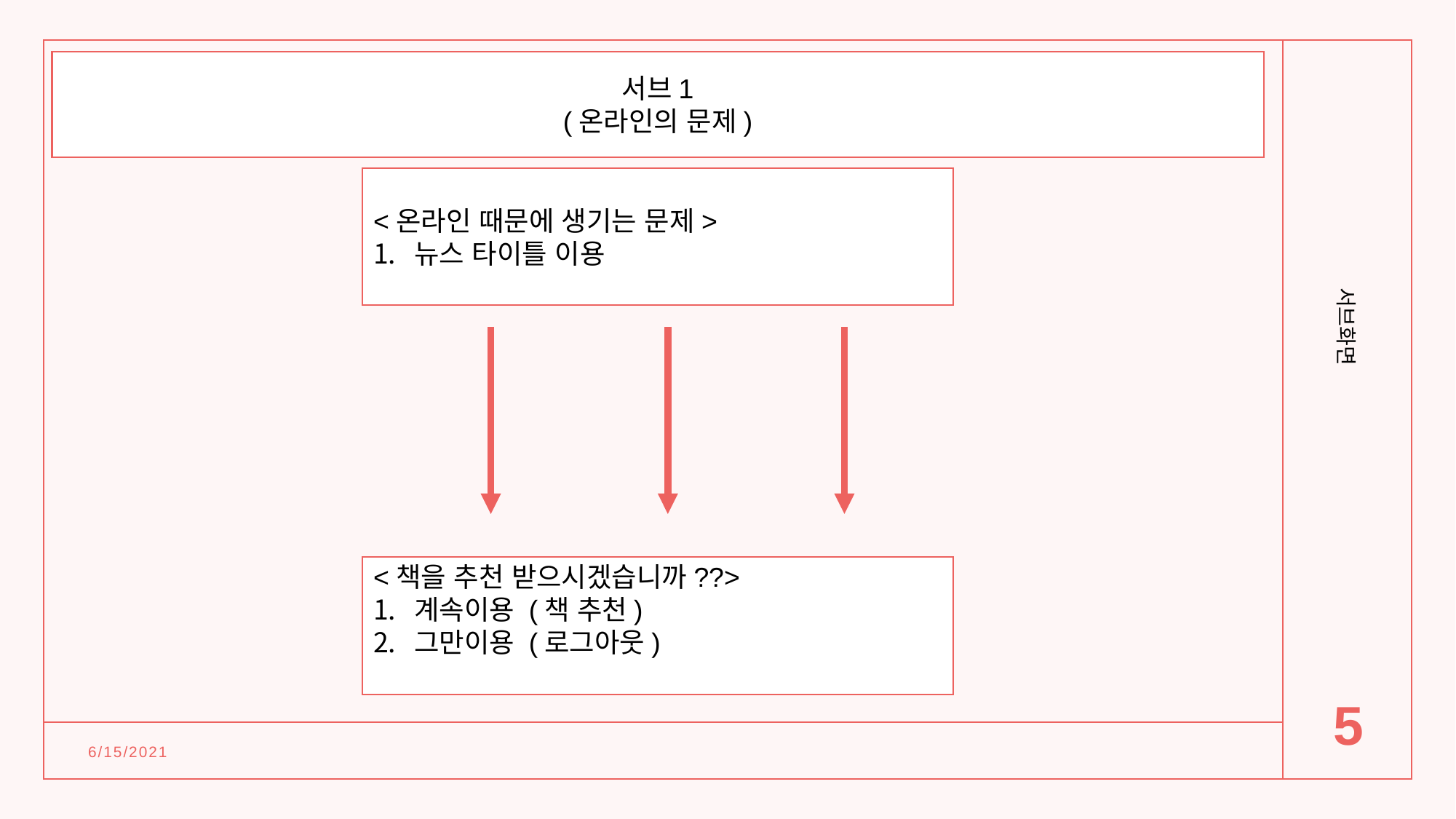

서브1
(온라인의 문제)
<온라인 때문에 생기는 문제>
뉴스 타이틀 이용
서브화면
<책을 추천 받으시겠습니까??>
계속이용 (책 추천)
그만이용 (로그아웃)

5
6/15/2021